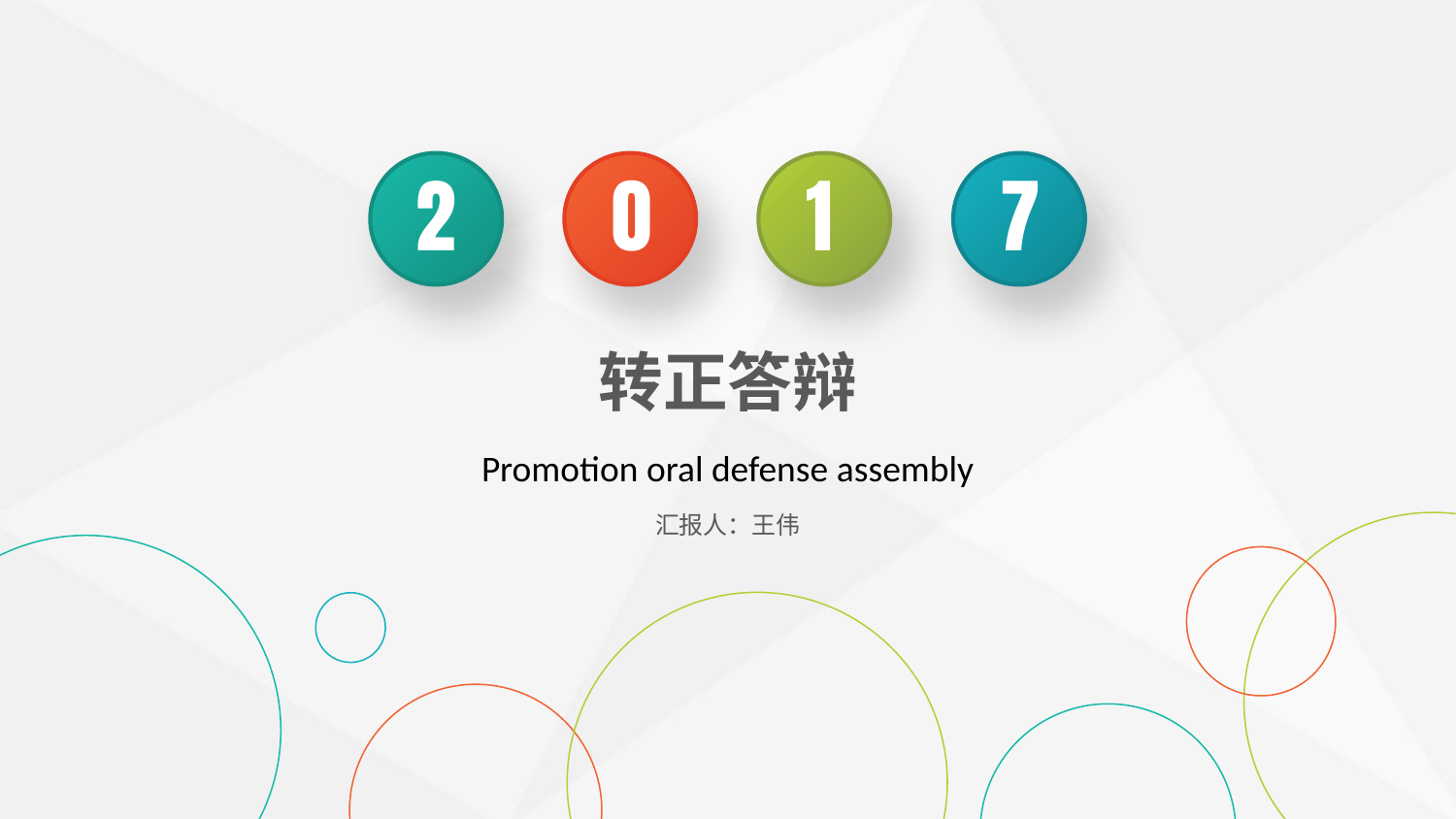

2
0
1
7
转正答辩
Promotion oral defense assembly
汇报人：王伟